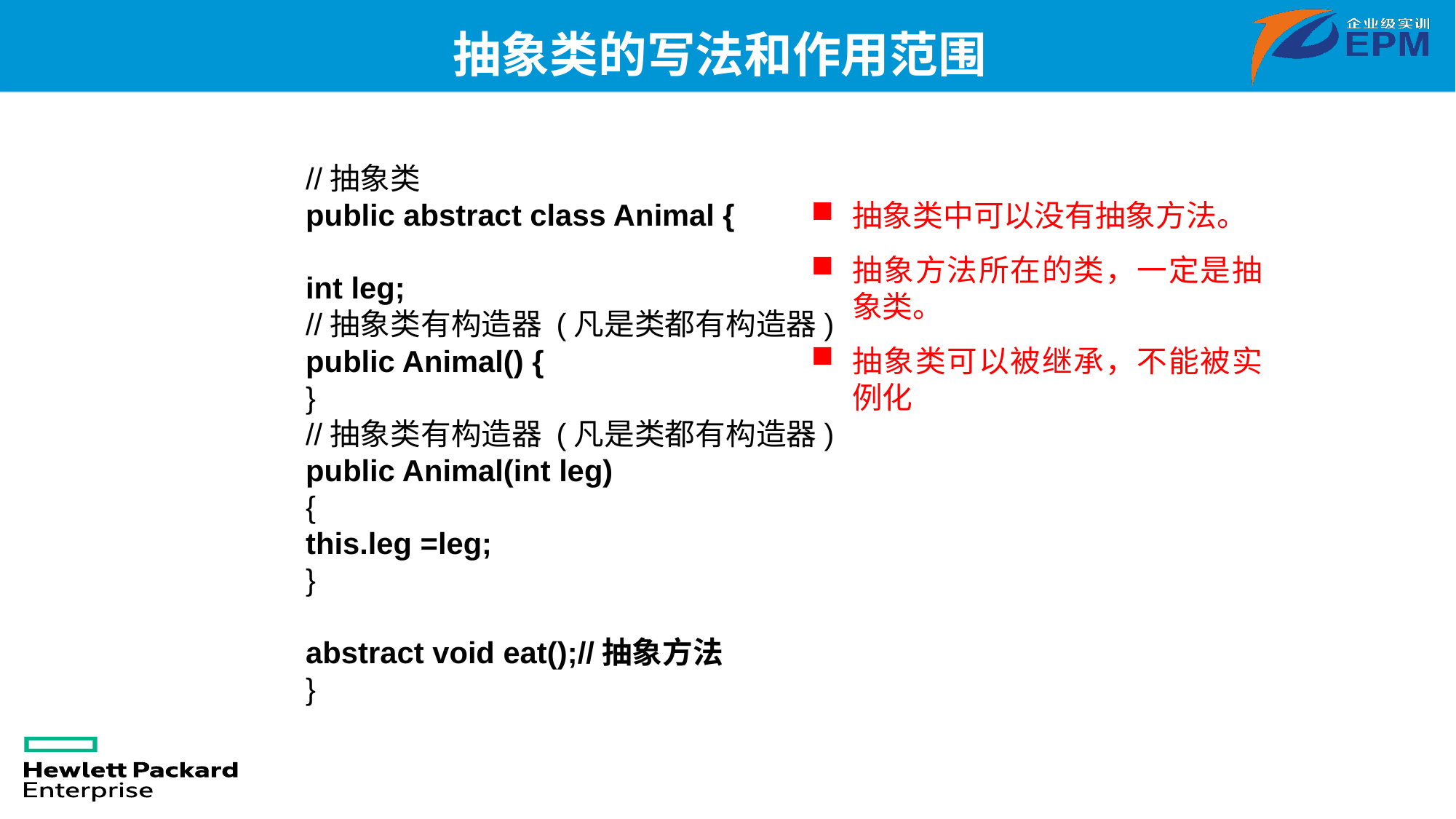

# 抽象类的写法和作用范围
//抽象类
public abstract class Animal {

int leg;
//抽象类有构造器 (凡是类都有构造器)
public Animal() {
}
//抽象类有构造器 (凡是类都有构造器)
public Animal(int leg)
{
this.leg =leg;
}

abstract void eat();//抽象方法
}
抽象类中可以没有抽象方法。
抽象方法所在的类，一定是抽象类。
抽象类可以被继承，不能被实例化